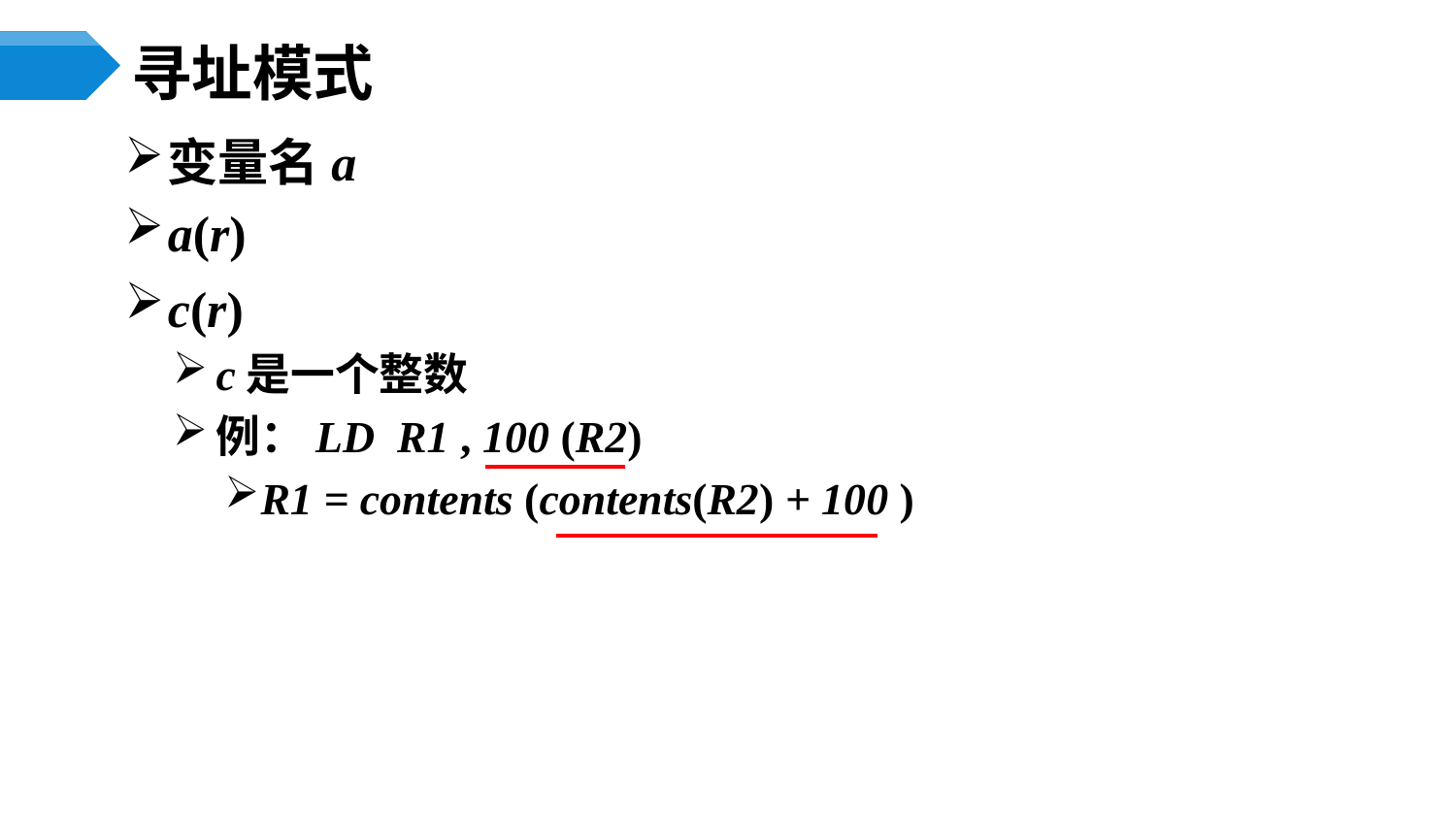

# 寻址模式
变量名a
a(r)
c(r)
c是一个整数
例：LD  R1 , 100 (R2)
R1 = contents (contents(R2) + 100 )